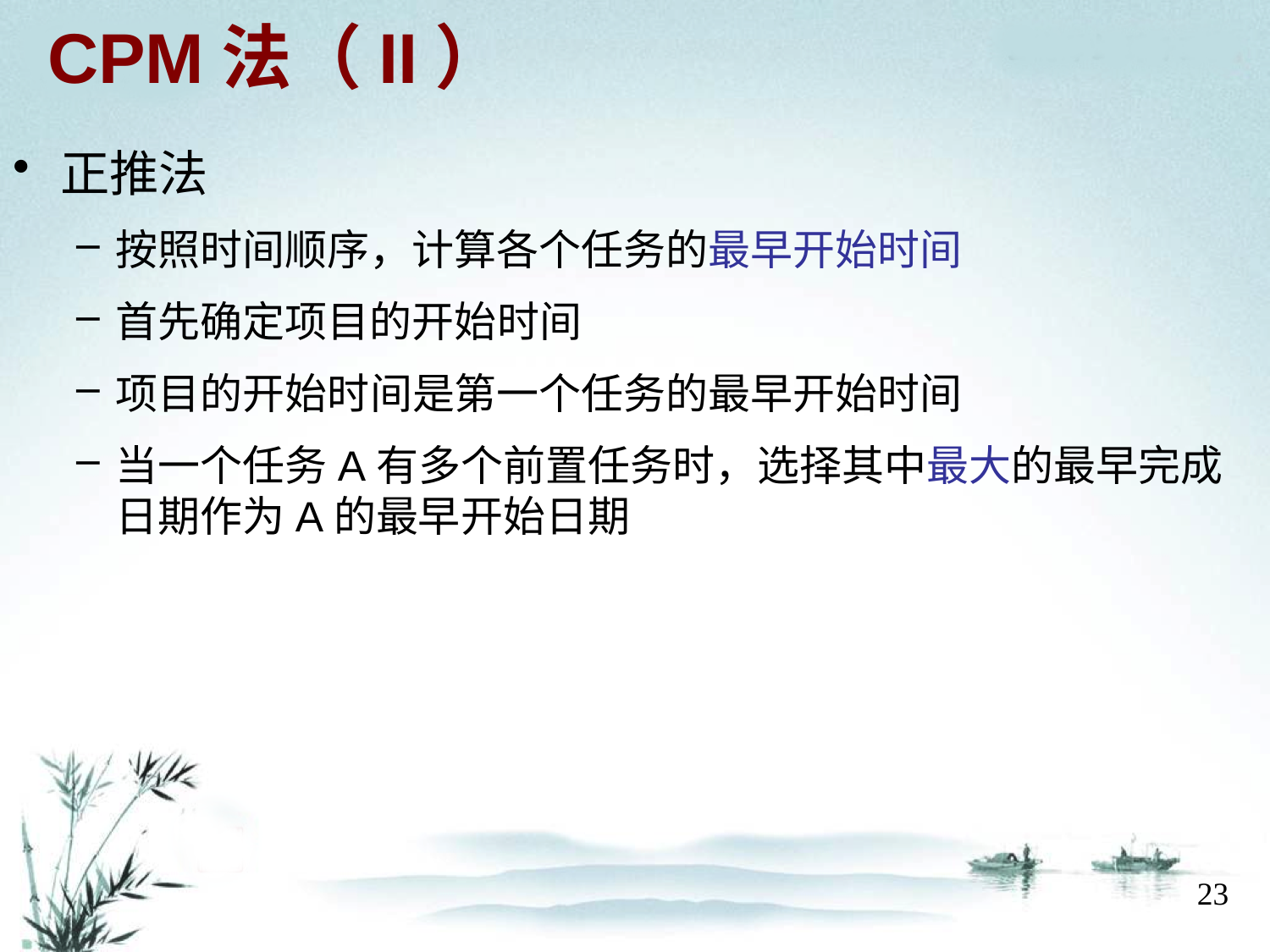

# CPM法（II）
正推法
按照时间顺序，计算各个任务的最早开始时间
首先确定项目的开始时间
项目的开始时间是第一个任务的最早开始时间
当一个任务A有多个前置任务时，选择其中最大的最早完成日期作为A的最早开始日期
23